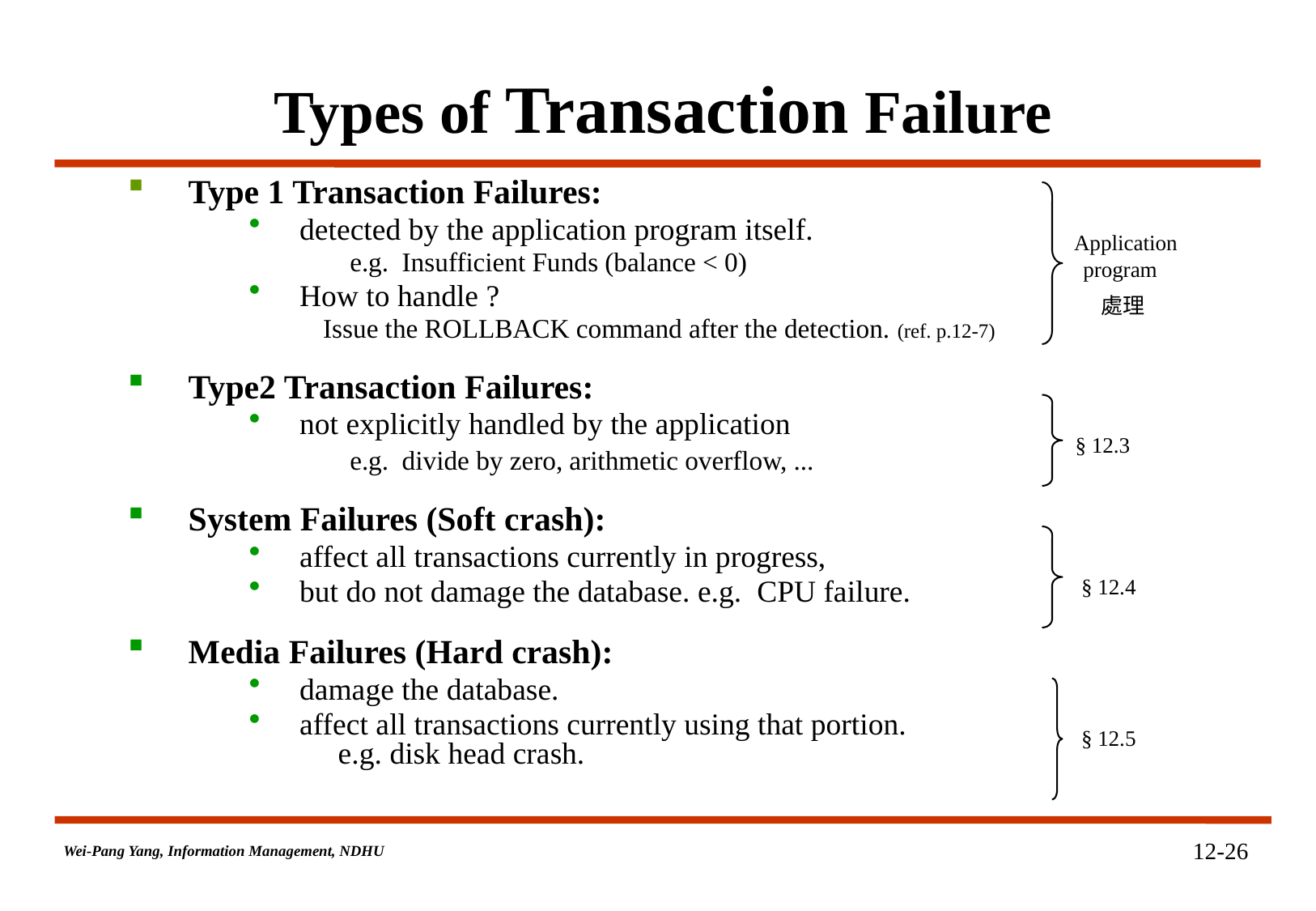

# Types of Transaction Failure
Type 1 Transaction Failures:
detected by the application program itself.
      e.g.  Insufficient Funds (balance < 0)
How to handle ?
  Issue the ROLLBACK command after the detection. (ref. p.12-7)
Type2 Transaction Failures:
not explicitly handled by the application
      e.g.  divide by zero, arithmetic overflow, ...
System Failures (Soft crash):
affect all transactions currently in progress,
but do not damage the database. e.g.  CPU failure.
Media Failures (Hard crash):
damage the database.
affect all transactions currently using that portion.
     e.g. disk head crash.

 Application program
處理

§ 12.3

     § 12.4

     § 12.5